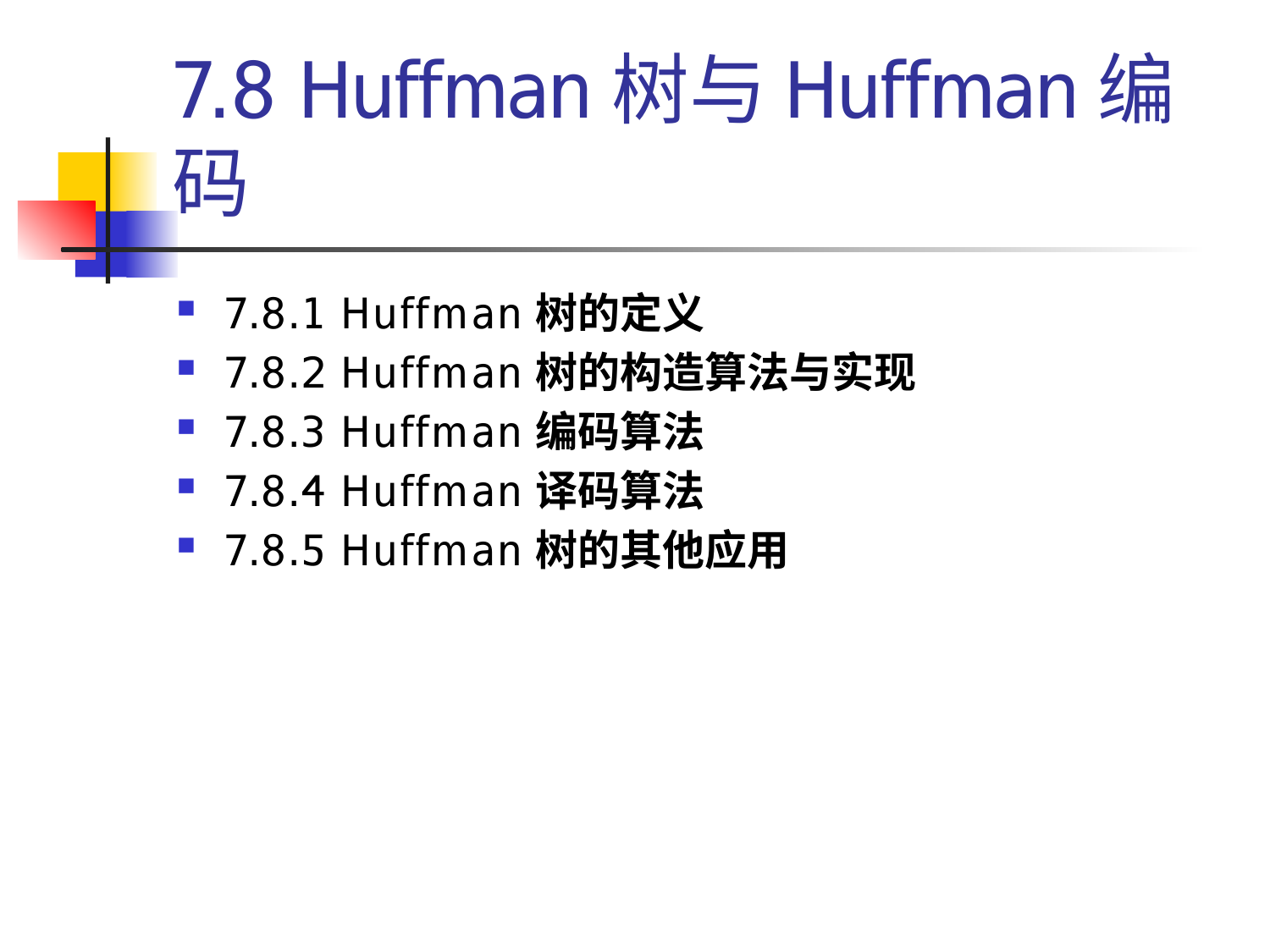

# 7.8 Huffman树与Huffman编码
7.8.1 Huffman树的定义
7.8.2 Huffman树的构造算法与实现
7.8.3 Huffman编码算法
7.8.4 Huffman译码算法
7.8.5 Huffman树的其他应用